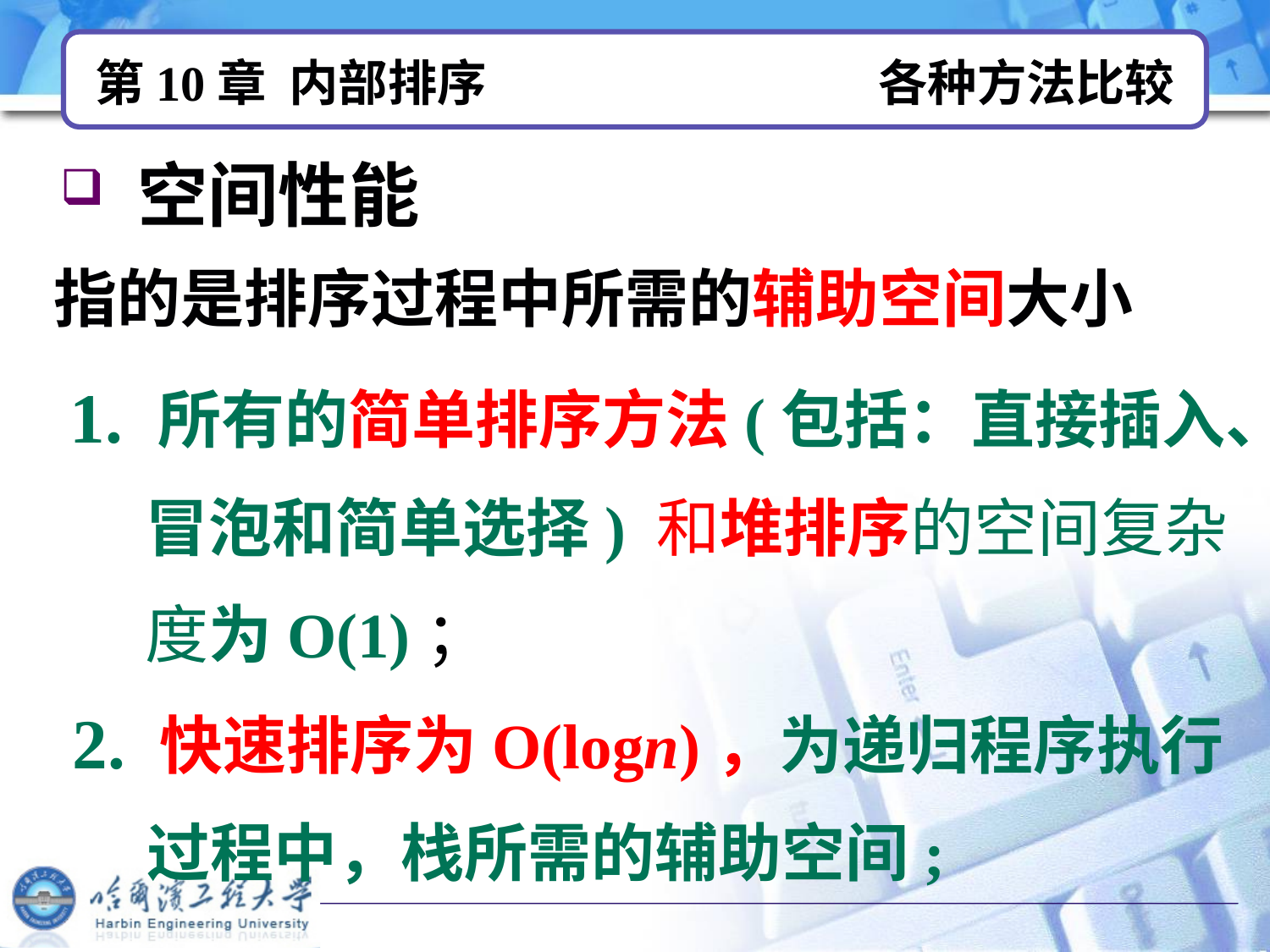

# 第10章  内部排序                                   各种方法比较
 空间性能
指的是排序过程中所需的辅助空间大小
1. 所有的简单排序方法(包括：直接插入、冒泡和简单选择) 和堆排序的空间复杂度为O(1)；
2. 快速排序为O(logn)，为递归程序执行过程中，栈所需的辅助空间;